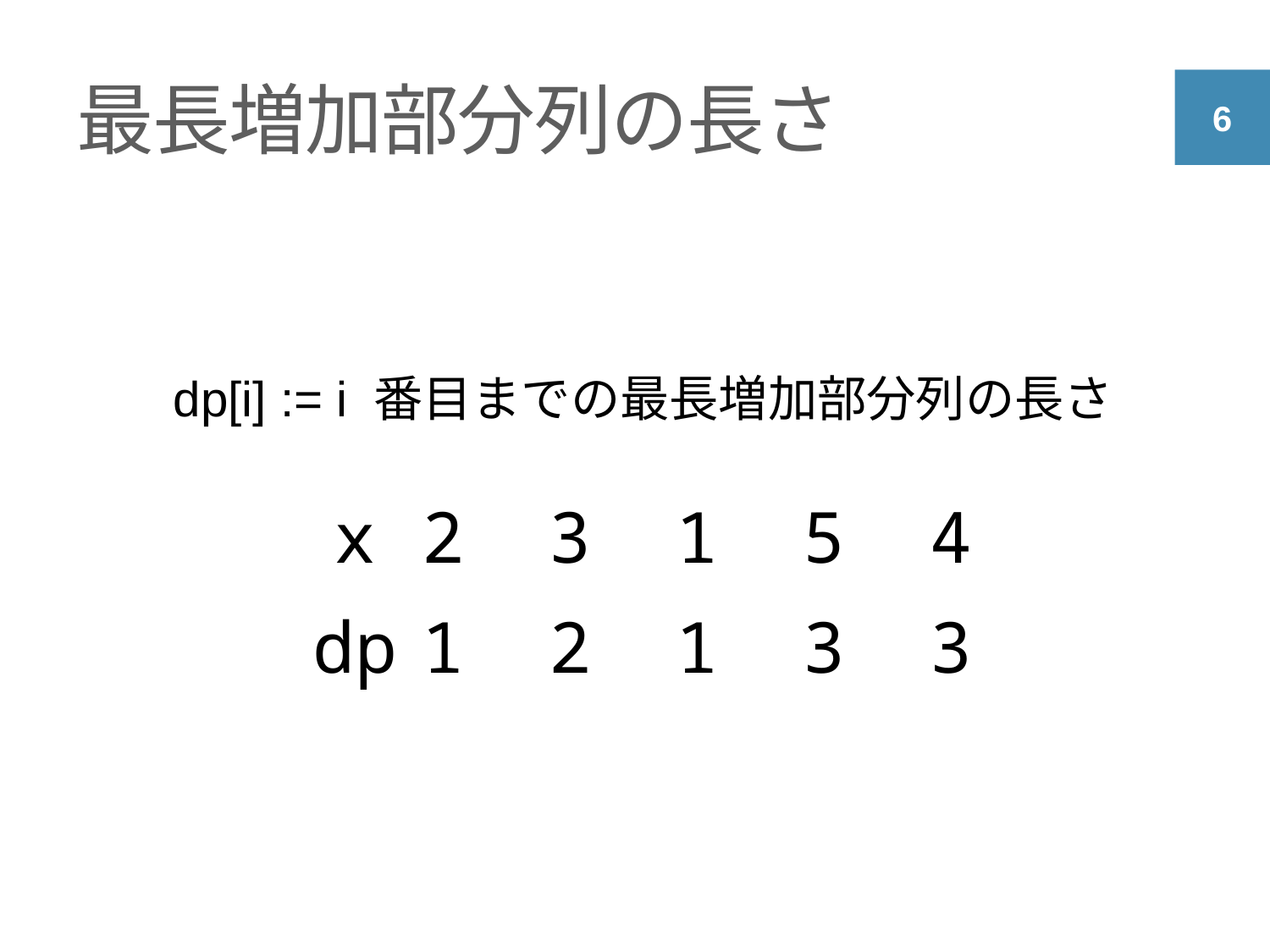

# 最長増加部分列の長さ
dp[i] := i 番目までの最長増加部分列の長さ
x
2  3  1  5  4
dp
1  2  1  3  3